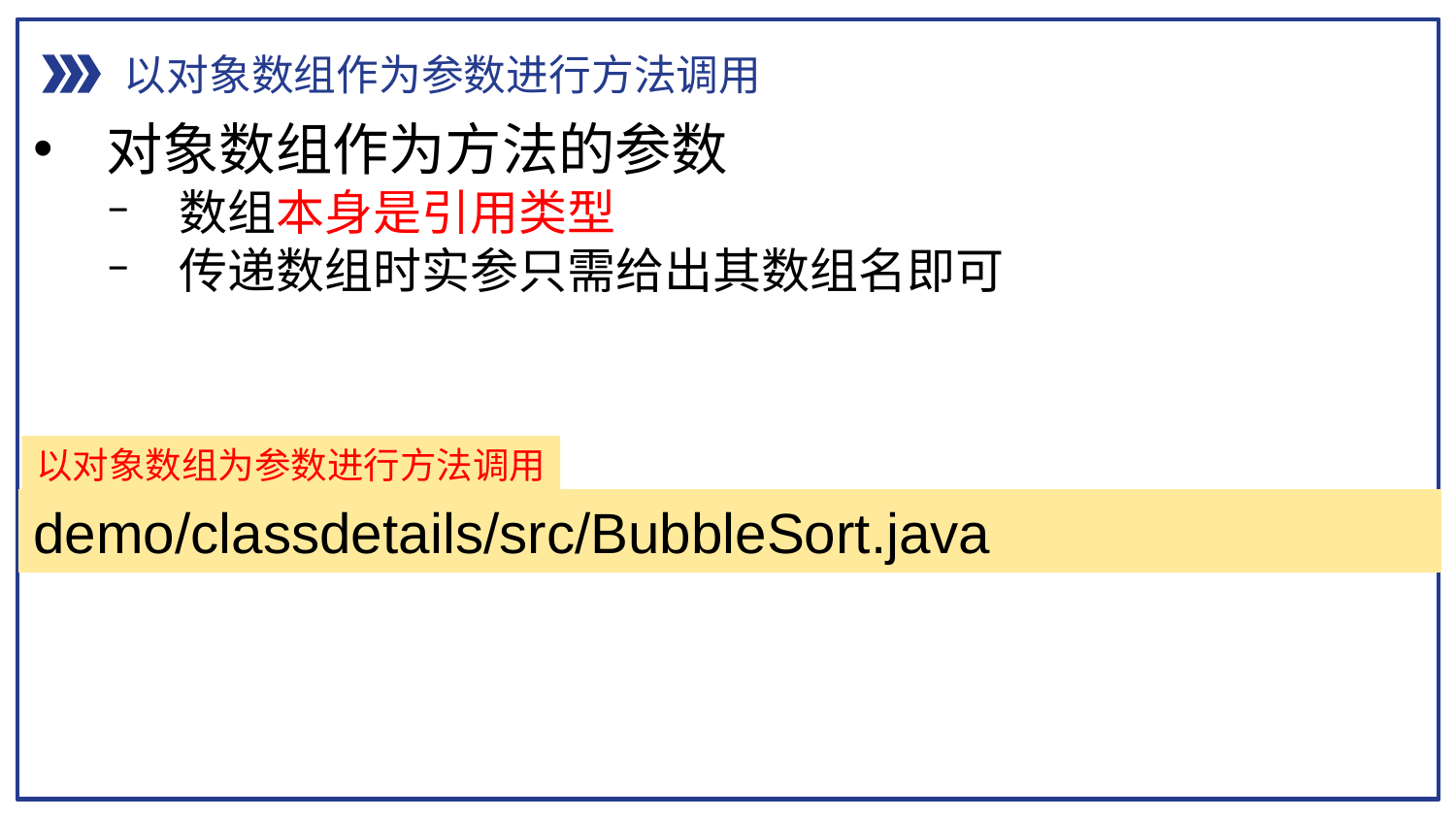

以对象数组作为参数进行方法调用

对象数组作为方法的参数
数组本身是引用类型
传递数组时实参只需给出其数组名即可
以对象数组为参数进行方法调用
demo/classdetails/src/BubbleSort.java